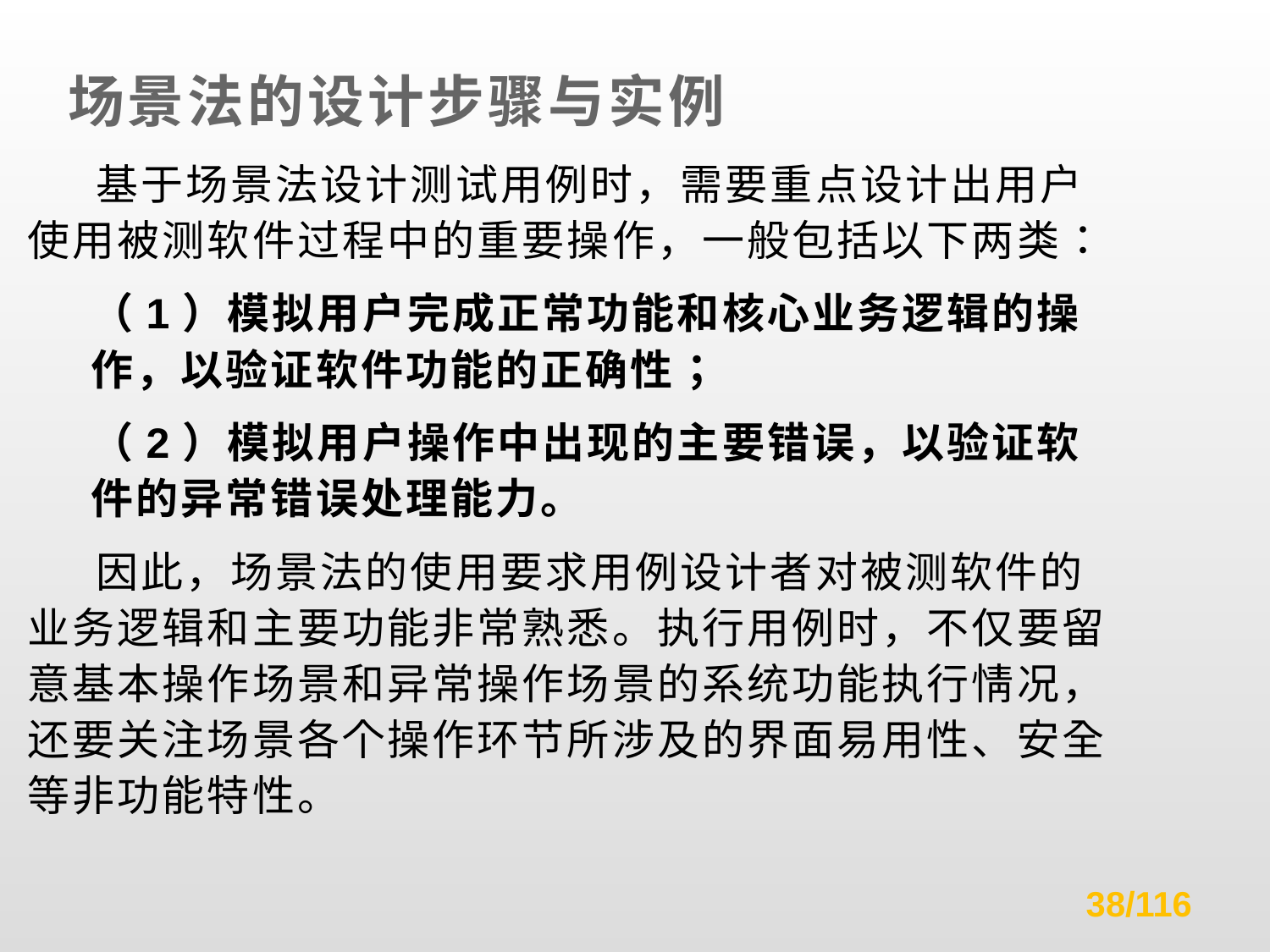

# 场景法的设计步骤与实例
    基于场景法设计测试用例时，需要重点设计出用户使用被测软件过程中的重要操作，一般包括以下两类：
（1）模拟用户完成正常功能和核心业务逻辑的操作，以验证软件功能的正确性；
（2）模拟用户操作中出现的主要错误，以验证软件的异常错误处理能力。
    因此，场景法的使用要求用例设计者对被测软件的业务逻辑和主要功能非常熟悉。执行用例时，不仅要留意基本操作场景和异常操作场景的系统功能执行情况，还要关注场景各个操作环节所涉及的界面易用性、安全等非功能特性。
38/116